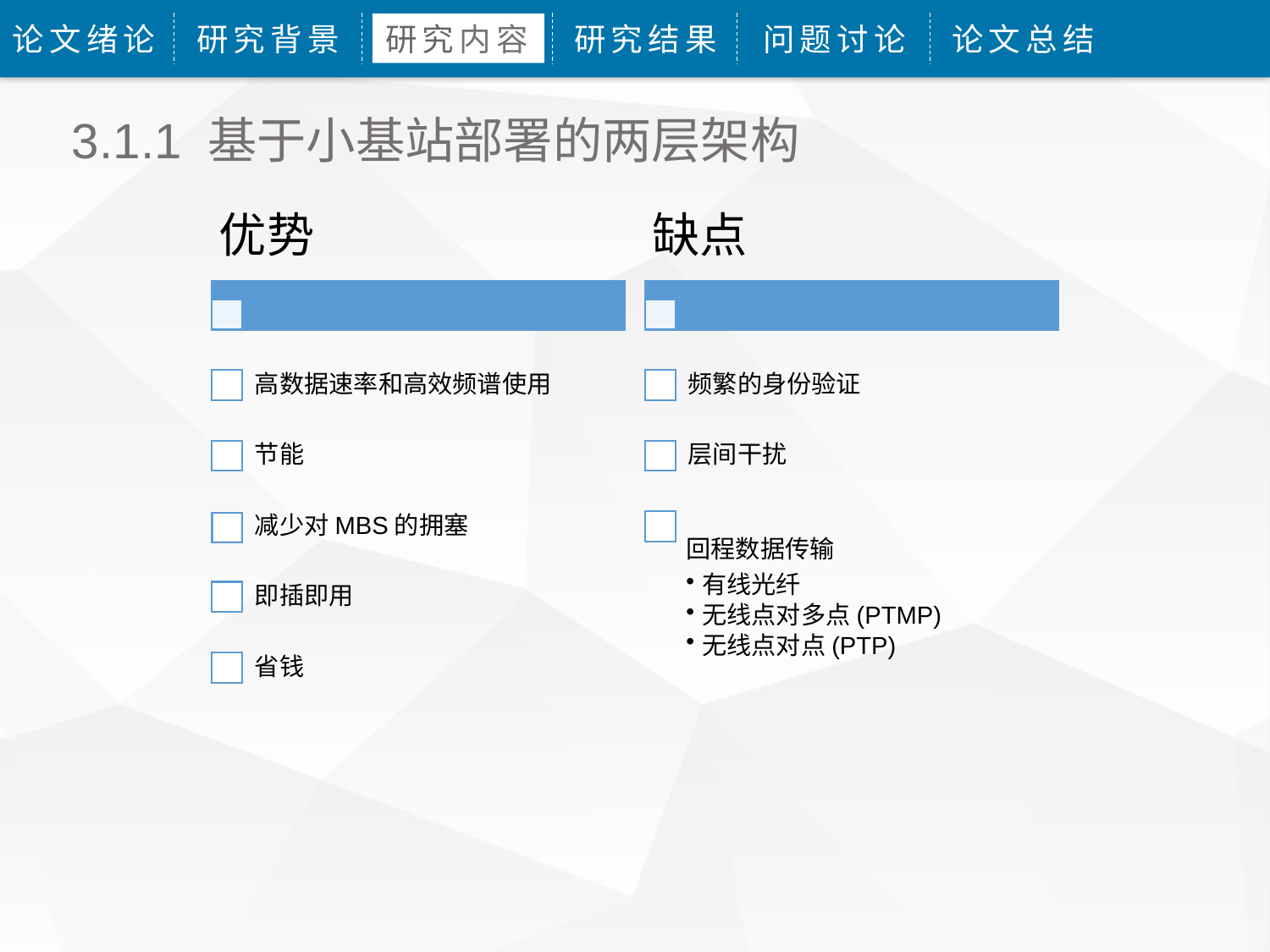

论文绪论
研究背景
研究内容
研究结果
问题讨论
论文总结

3.1.1 基于小基站部署的两层架构
优势
高数据速率和高效频谱使用
节能
减少对MBS的拥塞
即插即用
省钱
缺点
频繁的身份验证
层间干扰
回程数据传输
有线光纤
无线点对多点(PTMP)
无线点对点(PTP)